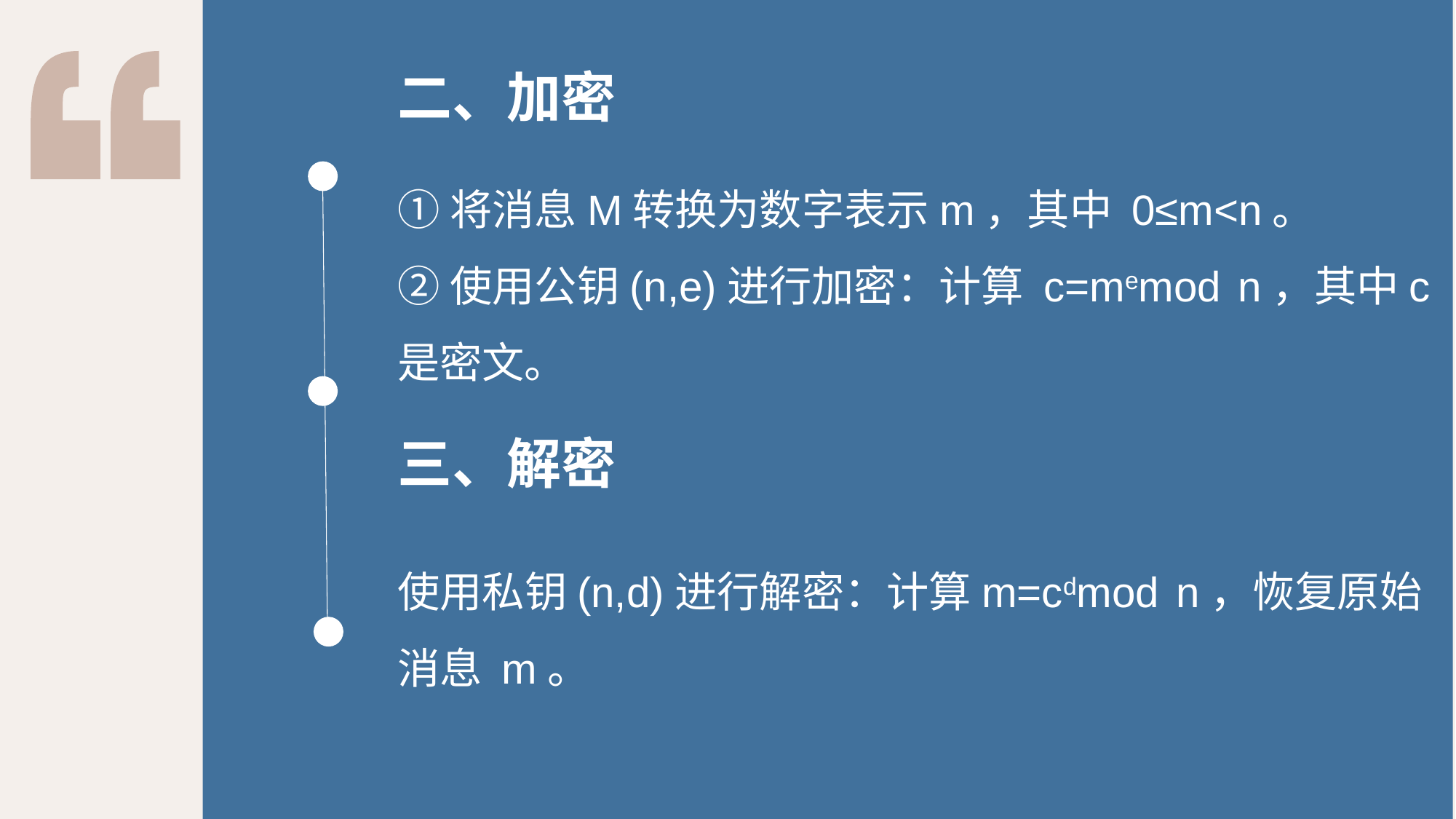

二、加密
①将消息M转换为数字表示m，其中 0≤m<n。
②使用公钥(n,e)进行加密：计算 c=memod  n，其中c是密文。

三、解密
使用私钥(n,d)进行解密：计算m=cdmod  n，恢复原始消息 m。